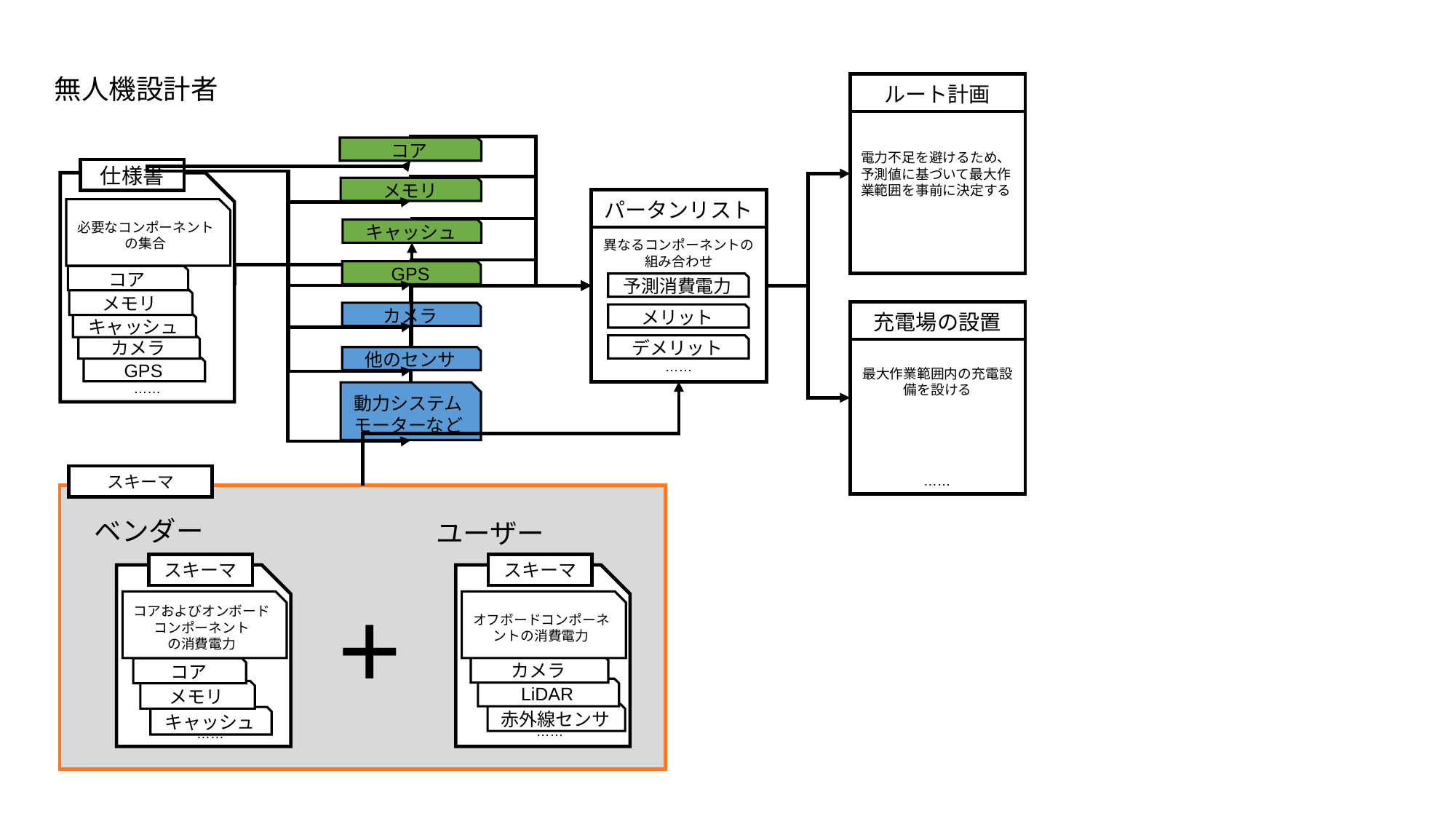

無人機設計者
電力不足を避けるため、予測値に基づいて最大作業範囲を事前に決定する
ルート計画
コア
仕様書

メモリ
異なるコンポーネントの組み合わせ

パータンリスト
必要なコンポーネントの集合
キャッシュ
GPS
コア
予測消費電力
メモリ
最大作業範囲内の充電設備を設ける

充電場の設置
カメラ
メリット
キャッシュ
カメラ
デメリット
他のセンサ
……
GPS
……
動力システム
モーターなど
スキーマ
……

ベンダー
ユーザー
スキーマ
スキーマ

+
コアおよびオンボードコンポーネント
の消費電力
オフボードコンポーネントの消費電力
カメラ
コア
LiDAR
メモリ
赤外線センサ
キャッシュ
……
……